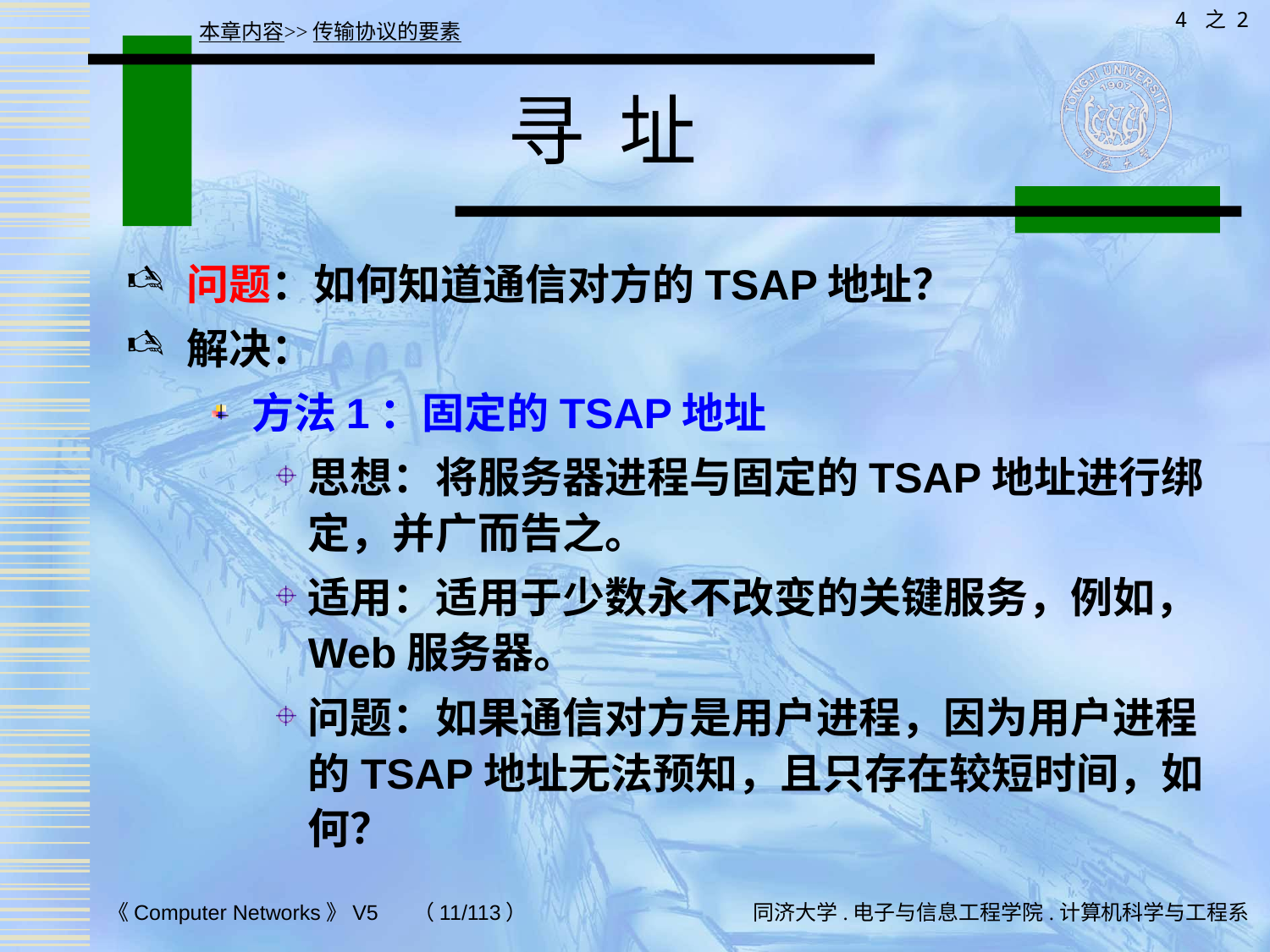

4 之 2
本章内容>>传输协议的要素
# 寻  址
问题：如何知道通信对方的TSAP地址？
解决：
方法1：固定的TSAP地址
思想：将服务器进程与固定的TSAP地址进行绑定，并广而告之。
适用：适用于少数永不改变的关键服务，例如，Web服务器。
问题：如果通信对方是用户进程，因为用户进程的TSAP地址无法预知，且只存在较短时间，如何？